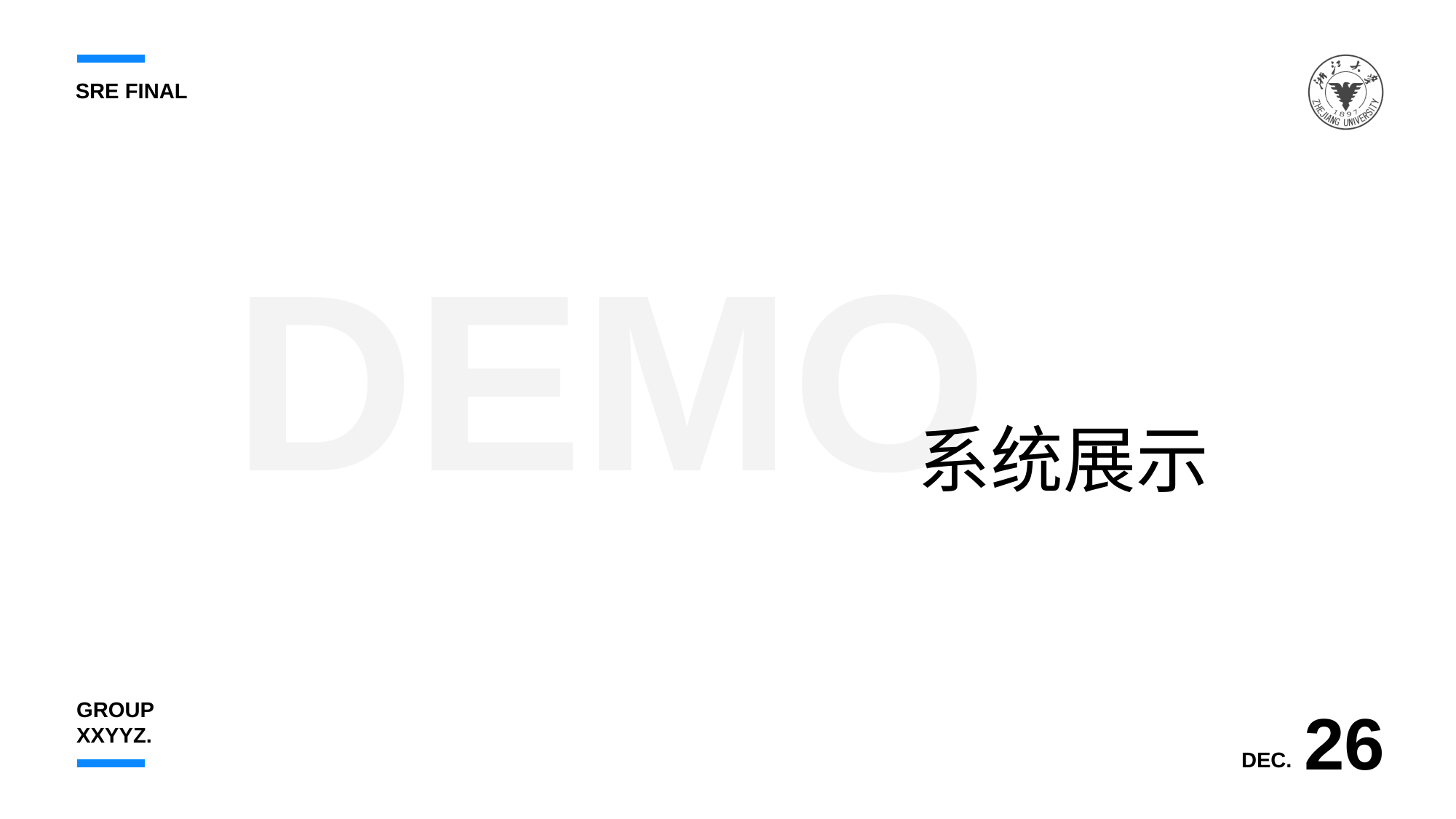

SRE FINAL
DEMO
系统展示
GROUP
XXYYZ.
26
DEC.